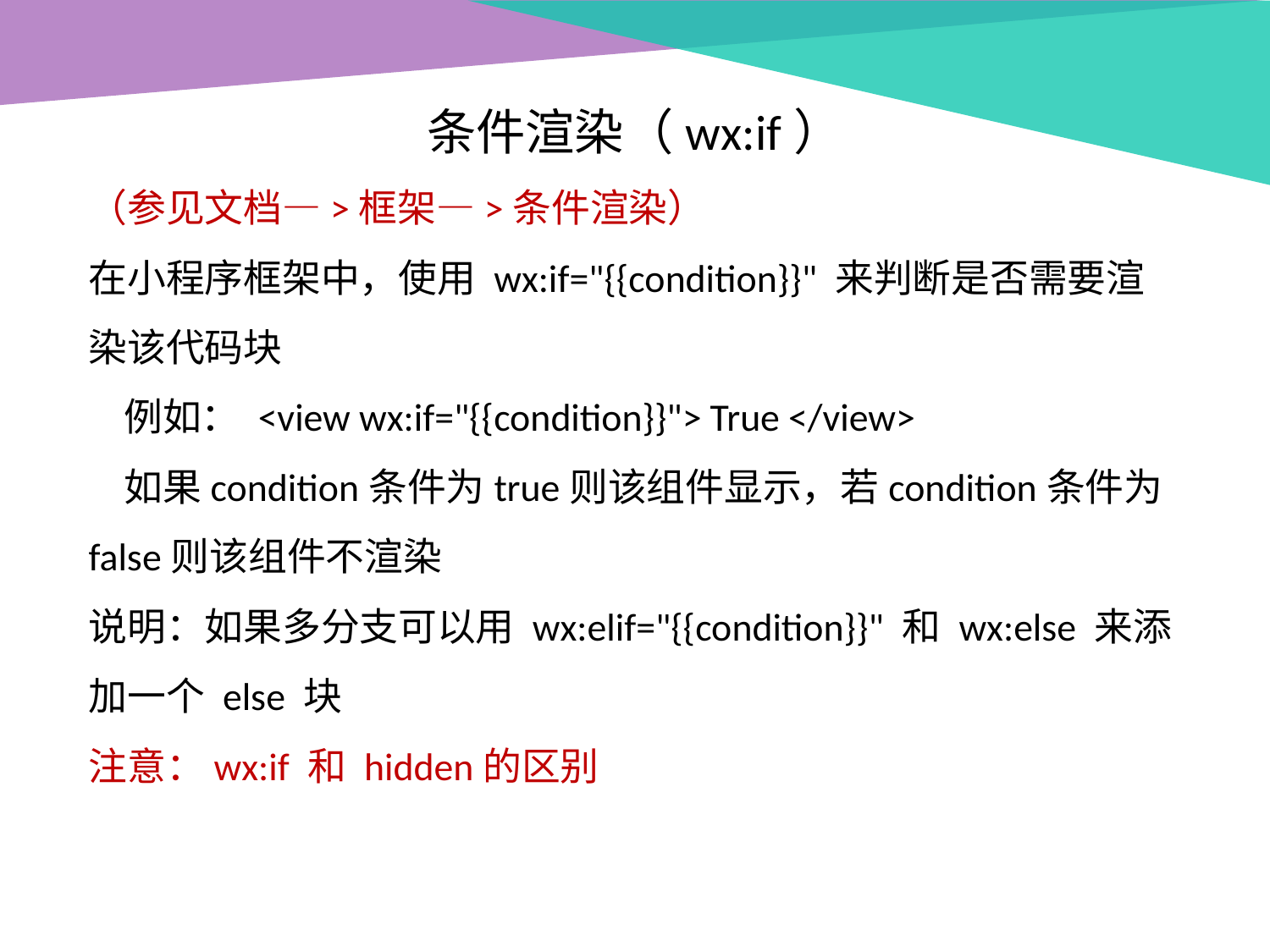

条件渲染（wx:if）
（参见文档—>框架—>条件渲染）
在小程序框架中，使用 wx:if="{{condition}}" 来判断是否需要渲染该代码块
   例如： <view wx:if="{{condition}}"> True </view>
   如果condition条件为true则该组件显示，若condition条件为false则该组件不渲染
说明：如果多分支可以用 wx:elif="{{condition}}" 和 wx:else 来添加一个 else 块
注意：wx:if 和 hidden的区别